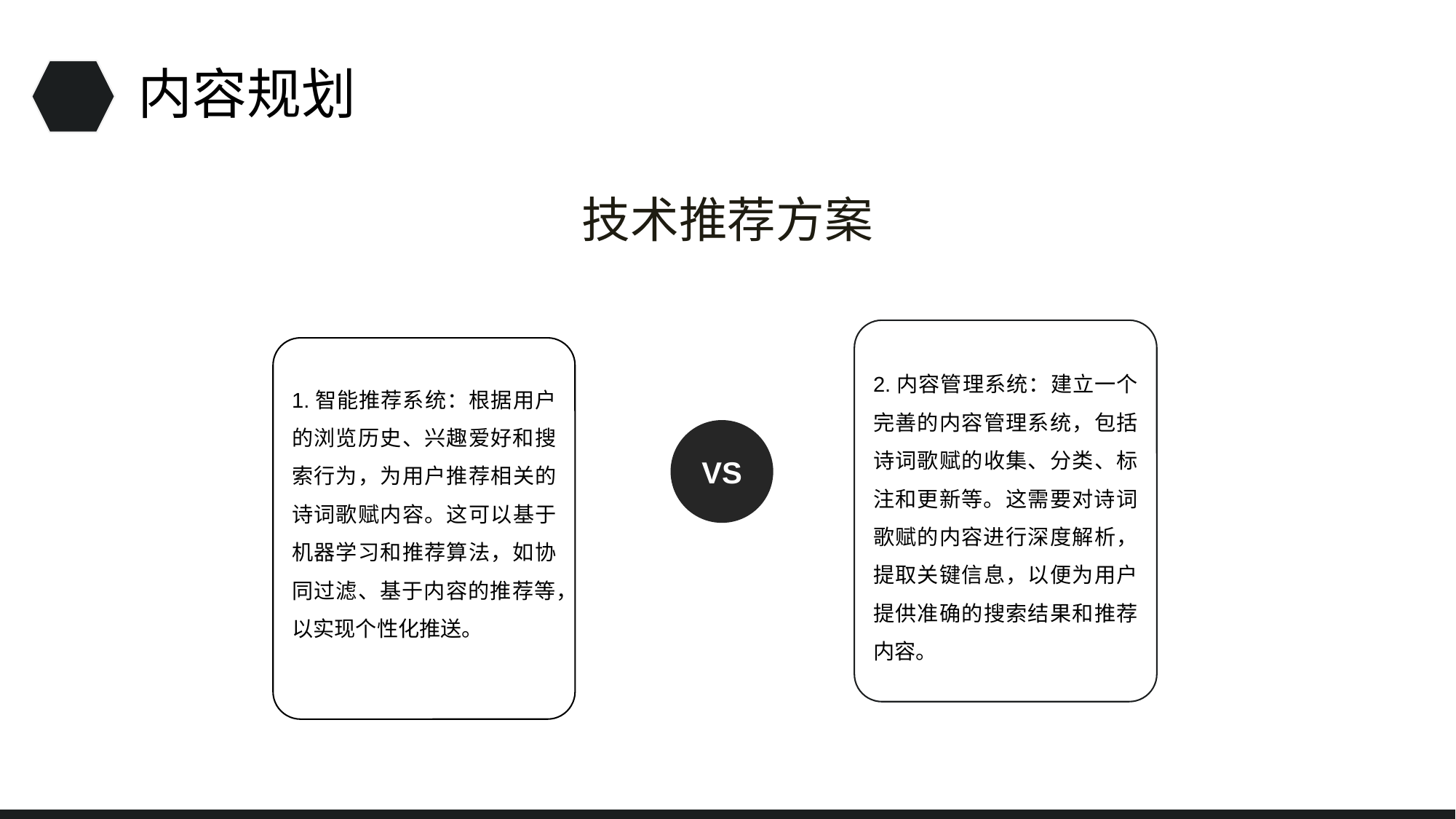

内容规划
技术推荐方案
2.内容管理系统：建立一个完善的内容管理系统，包括诗词歌赋的收集、分类、标注和更新等。这需要对诗词歌赋的内容进行深度解析，提取关键信息，以便为用户提供准确的搜索结果和推荐内容。
1.智能推荐系统：根据用户的浏览历史、兴趣爱好和搜索行为，为用户推荐相关的诗词歌赋内容。这可以基于机器学习和推荐算法，如协同过滤、基于内容的推荐等，以实现个性化推送。